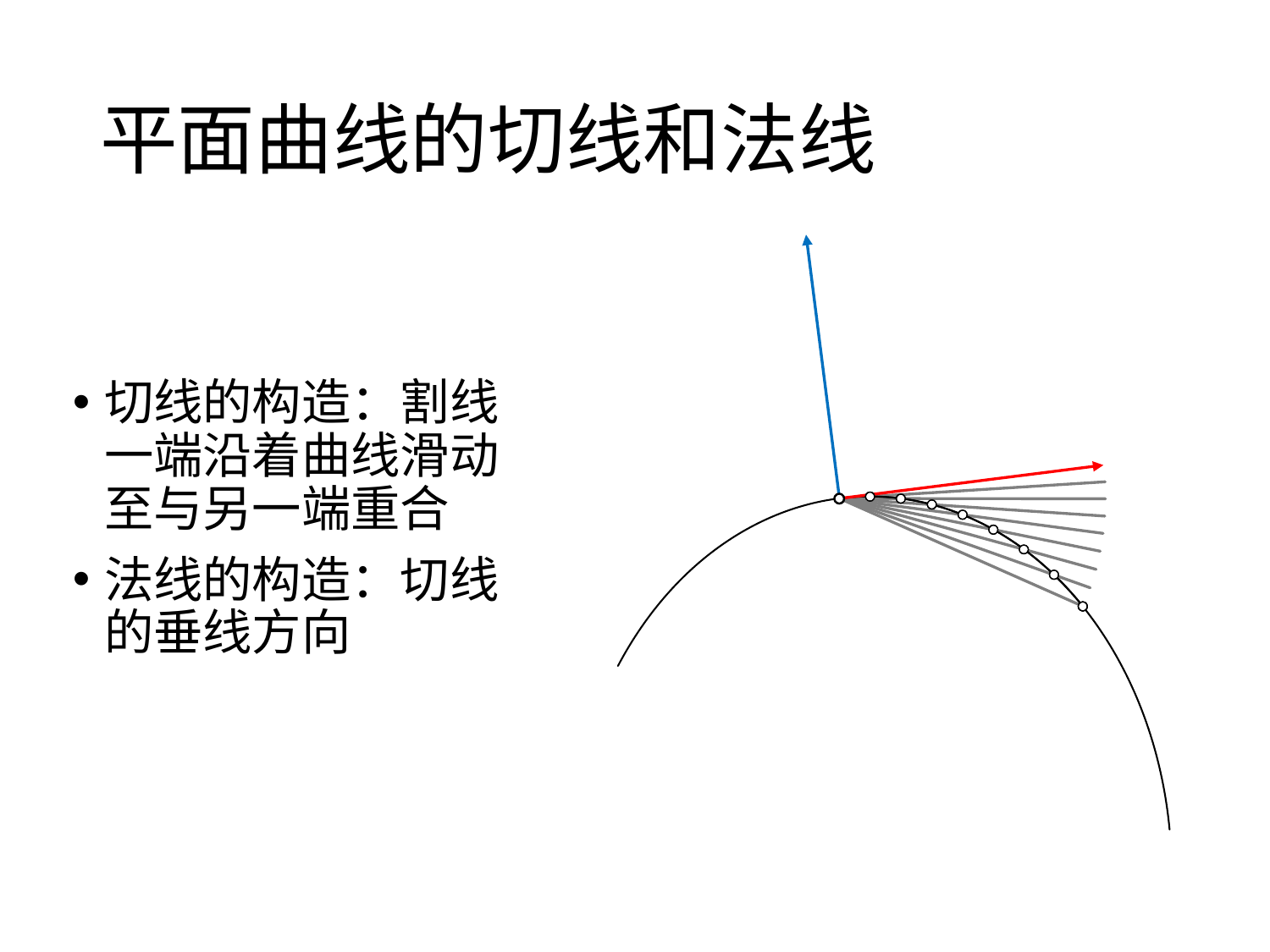

# 平面曲线的切线和法线

切线的构造：割线一端沿着曲线滑动至与另一端重合
法线的构造：切线的垂线方向